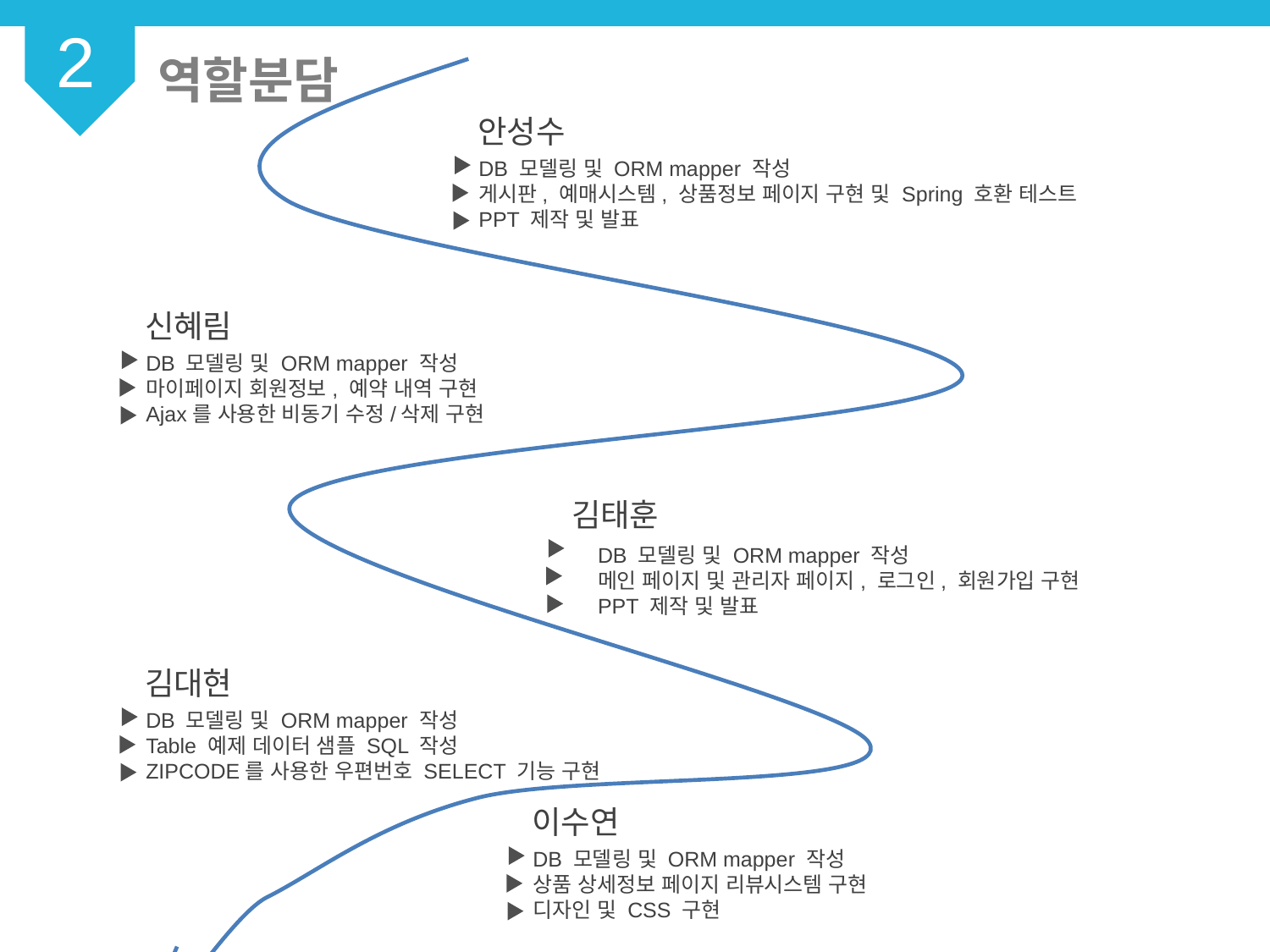

2

역할분담

안성수
DB 모델링 및 ORM mapper 작성
게시판, 예매시스템, 상품정보 페이지 구현 및 Spring 호환 테스트
PPT 제작 및 발표

신혜림
DB 모델링 및 ORM mapper 작성
마이페이지 회원정보, 예약 내역 구현
Ajax를 사용한 비동기 수정/삭제 구현

김태훈
DB 모델링 및 ORM mapper 작성
메인 페이지 및 관리자 페이지, 로그인, 회원가입 구현
PPT 제작 및 발표

김대현
DB 모델링 및 ORM mapper 작성
Table 예제 데이터 샘플 SQL 작성
ZIPCODE를 사용한 우편번호 SELECT 기능 구현

이수연
DB 모델링 및 ORM mapper 작성
상품 상세정보 페이지 리뷰시스템 구현
디자인 및 CSS 구현